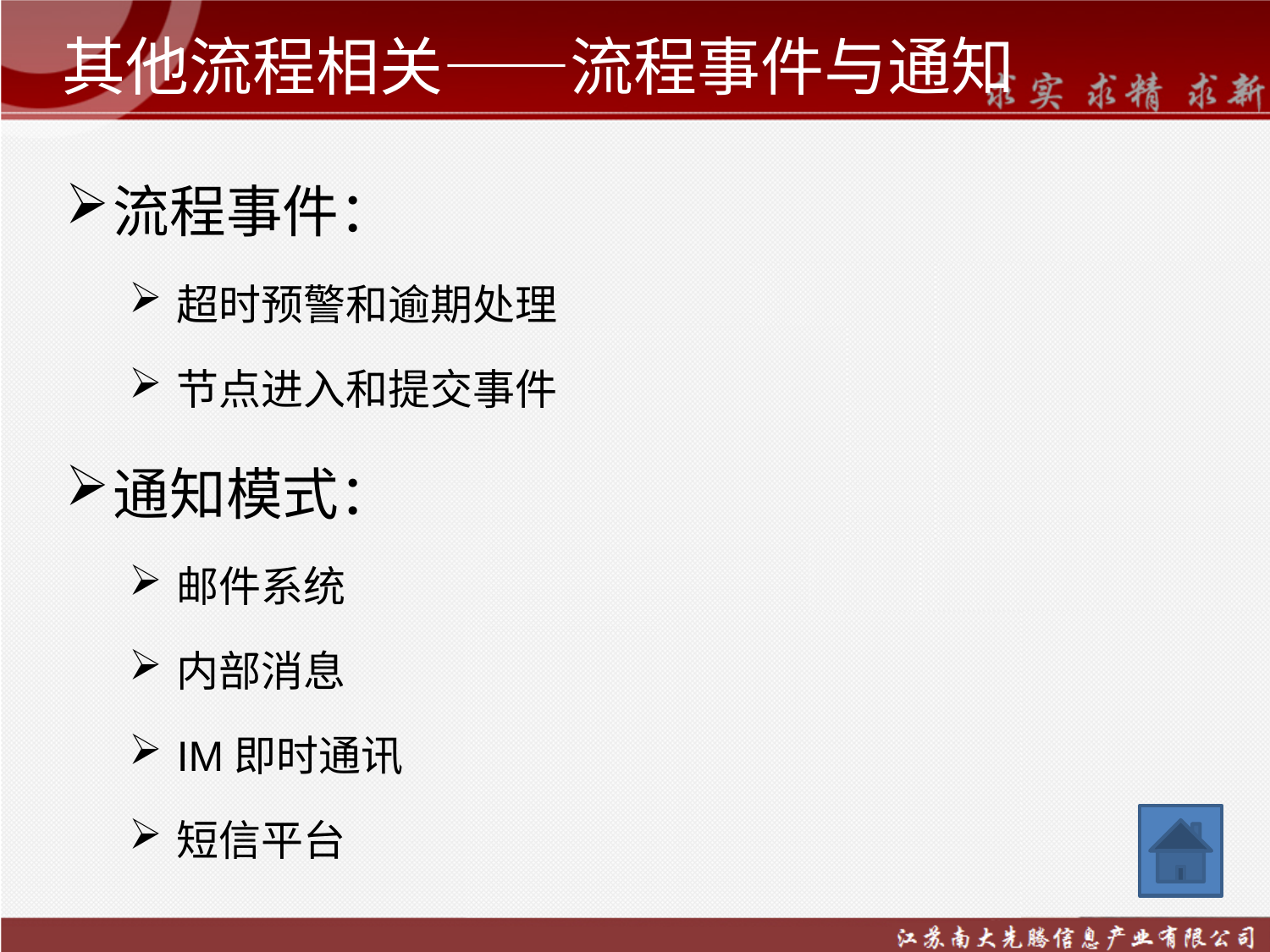

# 其他流程相关——流程事件与通知
流程事件：
超时预警和逾期处理
节点进入和提交事件
通知模式：
邮件系统
内部消息
IM即时通讯
短信平台